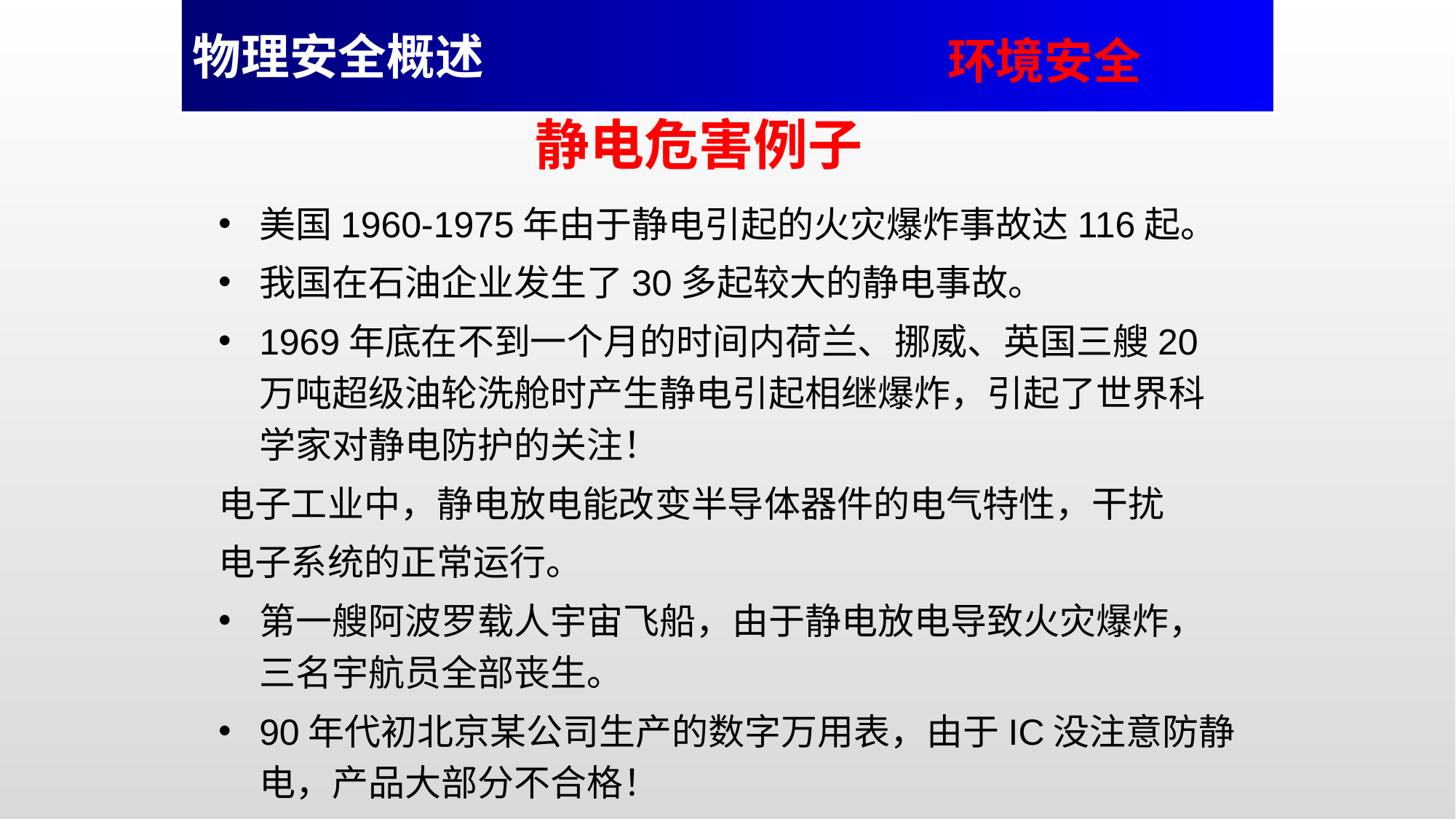

物理安全概述
环境安全
静电危害例子
美国1960-1975年由于静电引起的火灾爆炸事故达116起。
我国在石油企业发生了30多起较大的静电事故。
1969年底在不到一个月的时间内荷兰、挪威、英国三艘20万吨超级油轮洗舱时产生静电引起相继爆炸，引起了世界科学家对静电防护的关注！
电子工业中，静电放电能改变半导体器件的电气特性，干扰
电子系统的正常运行。
第一艘阿波罗载人宇宙飞船，由于静电放电导致火灾爆炸，三名宇航员全部丧生。
90年代初北京某公司生产的数字万用表，由于IC没注意防静电，产品大部分不合格！